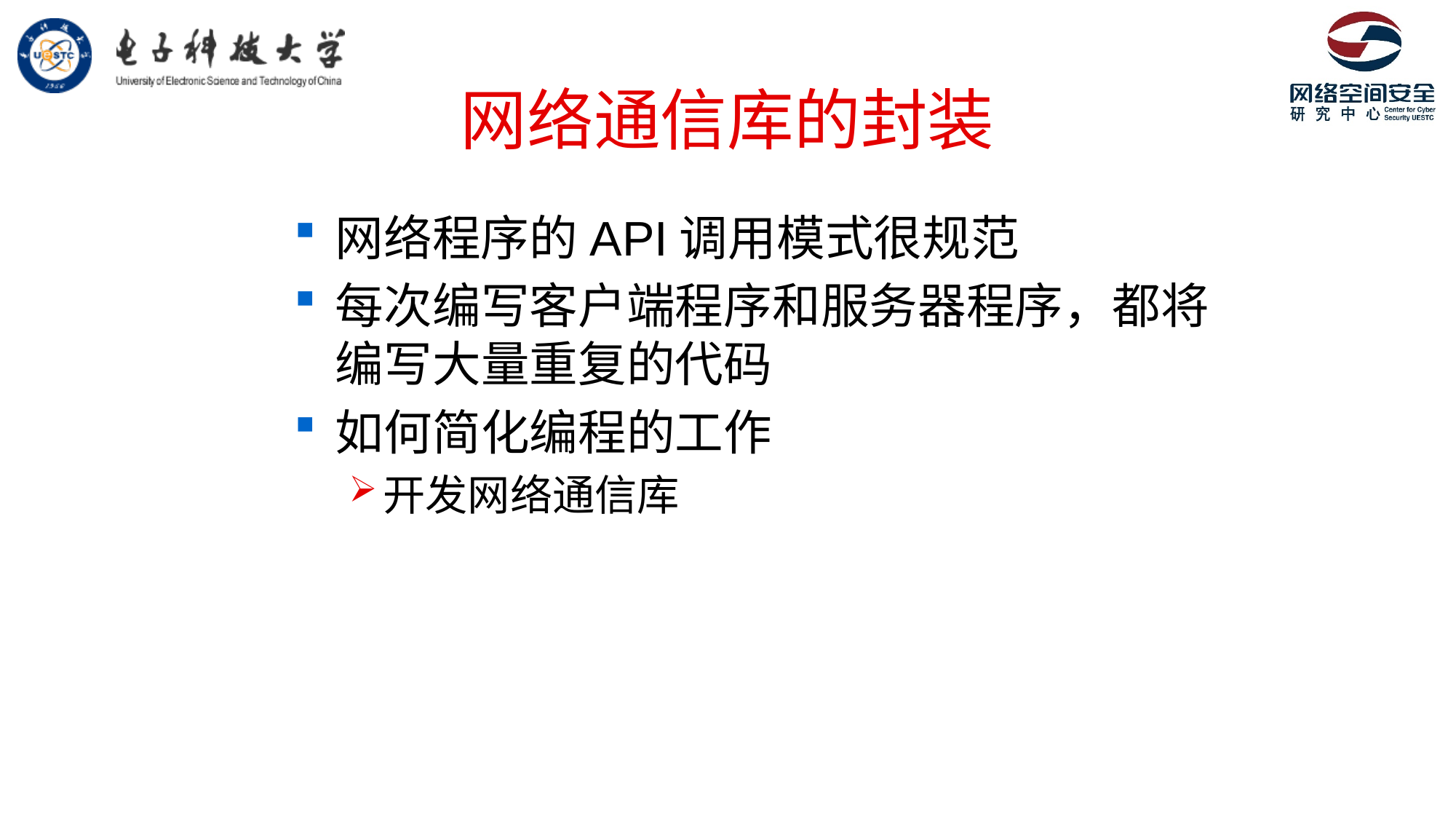

# 网络通信库的封装
网络程序的API调用模式很规范
每次编写客户端程序和服务器程序，都将编写大量重复的代码
如何简化编程的工作
开发网络通信库